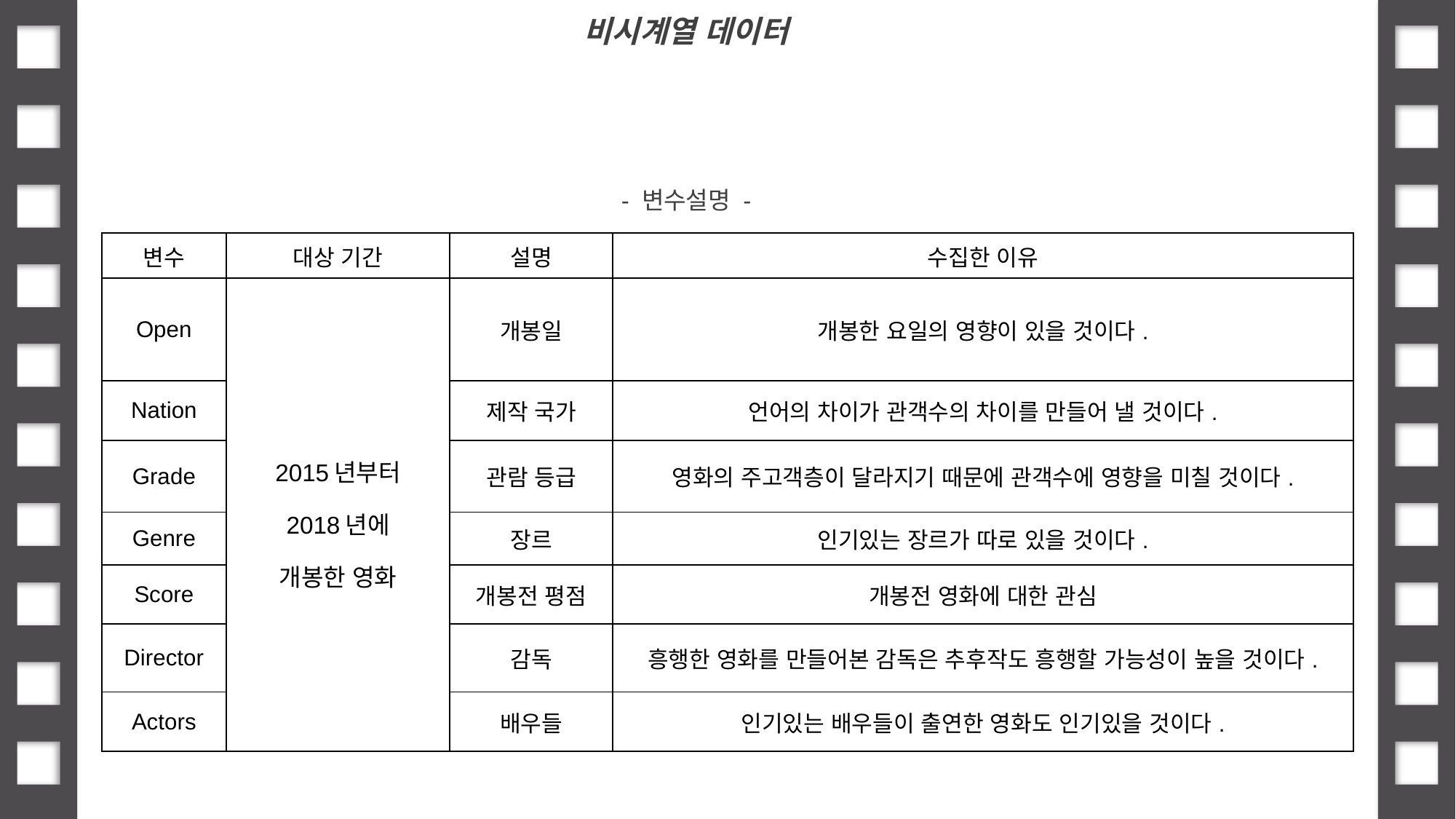

비시계열 데이터

- 변수설명 -
| 변수 | 대상 기간 | 설명 | 수집한 이유 |
| --- | --- | --- | --- |
| Open | 2015년부터 2018년에 개봉한 영화 | 개봉일 | 개봉한 요일의 영향이 있을 것이다. |
| Nation |  | 제작 국가 | 언어의 차이가 관객수의 차이를 만들어 낼 것이다. |
| Grade |  | 관람 등급 | 영화의 주고객층이 달라지기 때문에 관객수에 영향을 미칠 것이다. |
| Genre |  | 장르 | 인기있는 장르가 따로 있을 것이다. |
| Score |  | 개봉전 평점 | 개봉전 영화에 대한 관심 |
| Director |  | 감독 | 흥행한 영화를 만들어본 감독은 추후작도 흥행할 가능성이 높을 것이다. |
| Actors |  | 배우들 | 인기있는 배우들이 출연한 영화도 인기있을 것이다. |